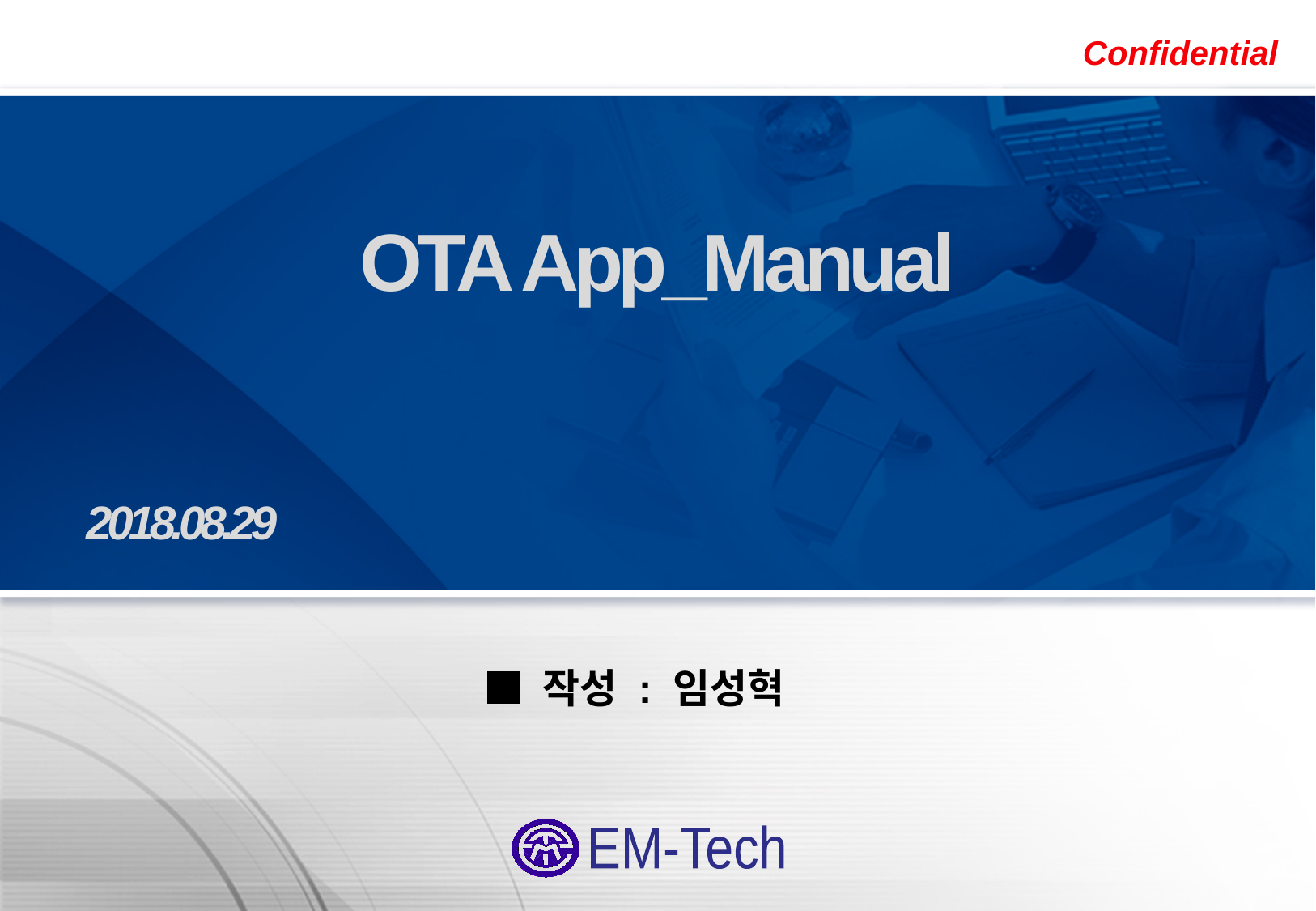

Confidential
OTA App_Manual
2018.08.29
■ 작성 : 임성혁

EM-Tech